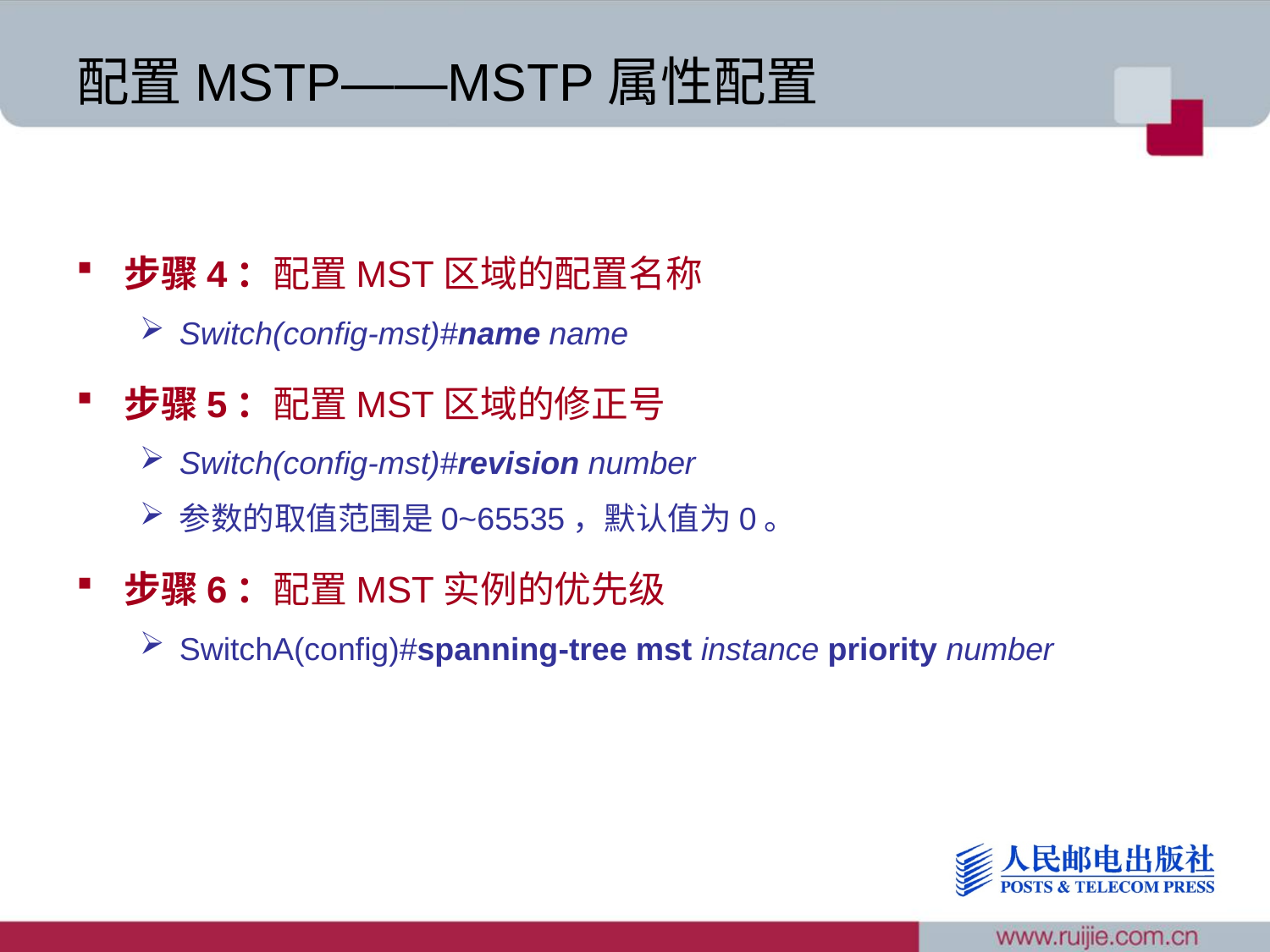

# 配置MSTP——MSTP属性配置
步骤4：配置MST区域的配置名称
Switch(config-mst)#name name
步骤5：配置MST区域的修正号
Switch(config-mst)#revision number
参数的取值范围是0~65535，默认值为0。
步骤6：配置MST实例的优先级
SwitchA(config)#spanning-tree mst instance priority number